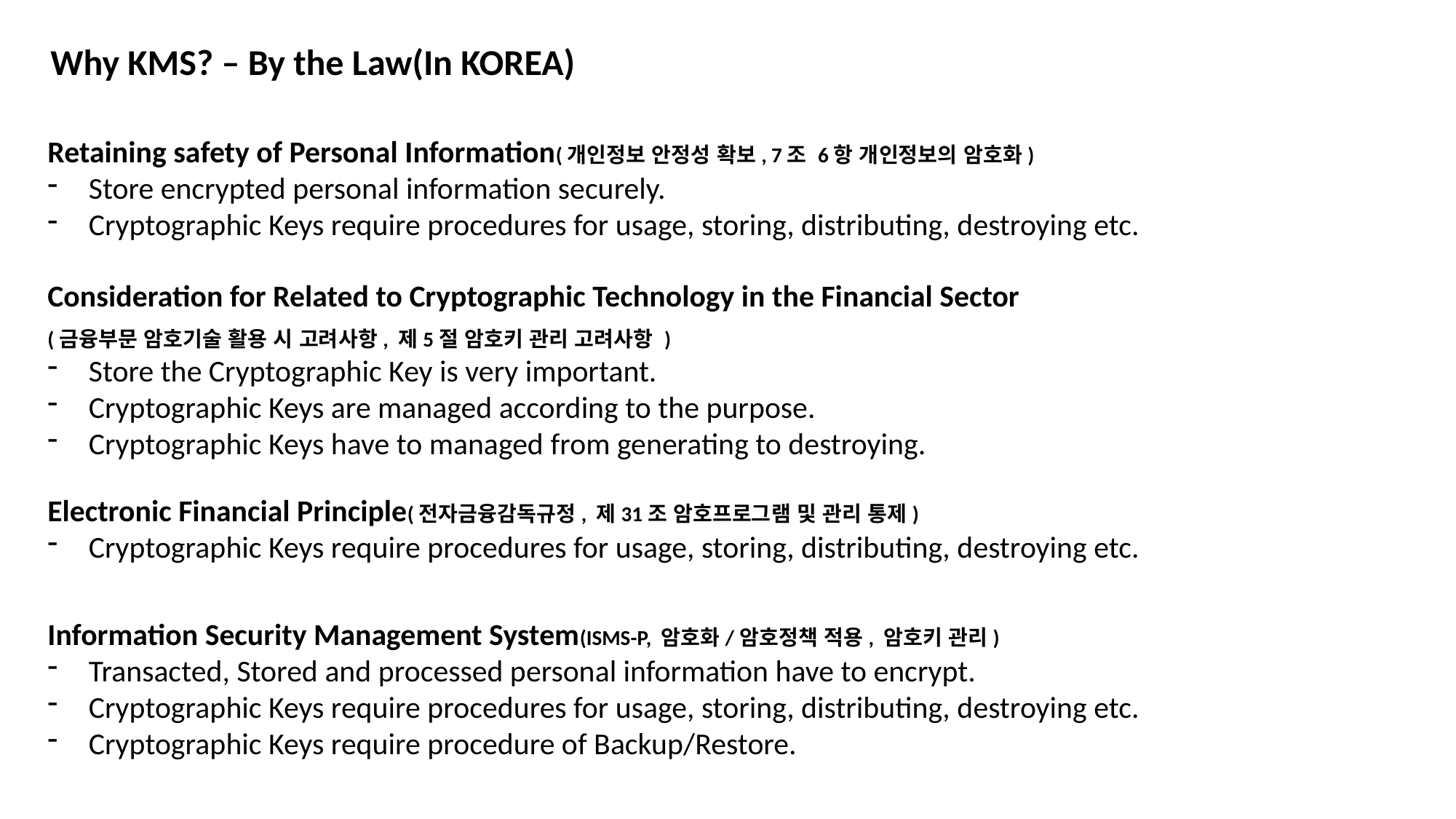

Why KMS? – By the Law(In KOREA)
Retaining safety of Personal Information(개인정보 안정성 확보, 7조 6항 개인정보의 암호화)
Store encrypted personal information securely.
Cryptographic Keys require procedures for usage, storing, distributing, destroying etc.
Consideration for Related to Cryptographic Technology in the Financial Sector
(금융부문 암호기술 활용 시 고려사항, 제5절 암호키 관리 고려사항 )
Store the Cryptographic Key is very important.
Cryptographic Keys are managed according to the purpose.
Cryptographic Keys have to managed from generating to destroying.
Electronic Financial Principle(전자금융감독규정, 제31조 암호프로그램 및 관리 통제)
Cryptographic Keys require procedures for usage, storing, distributing, destroying etc.
Information Security Management System(ISMS-P, 암호화/암호정책 적용, 암호키 관리)
Transacted, Stored and processed personal information have to encrypt.
Cryptographic Keys require procedures for usage, storing, distributing, destroying etc.
Cryptographic Keys require procedure of Backup/Restore.